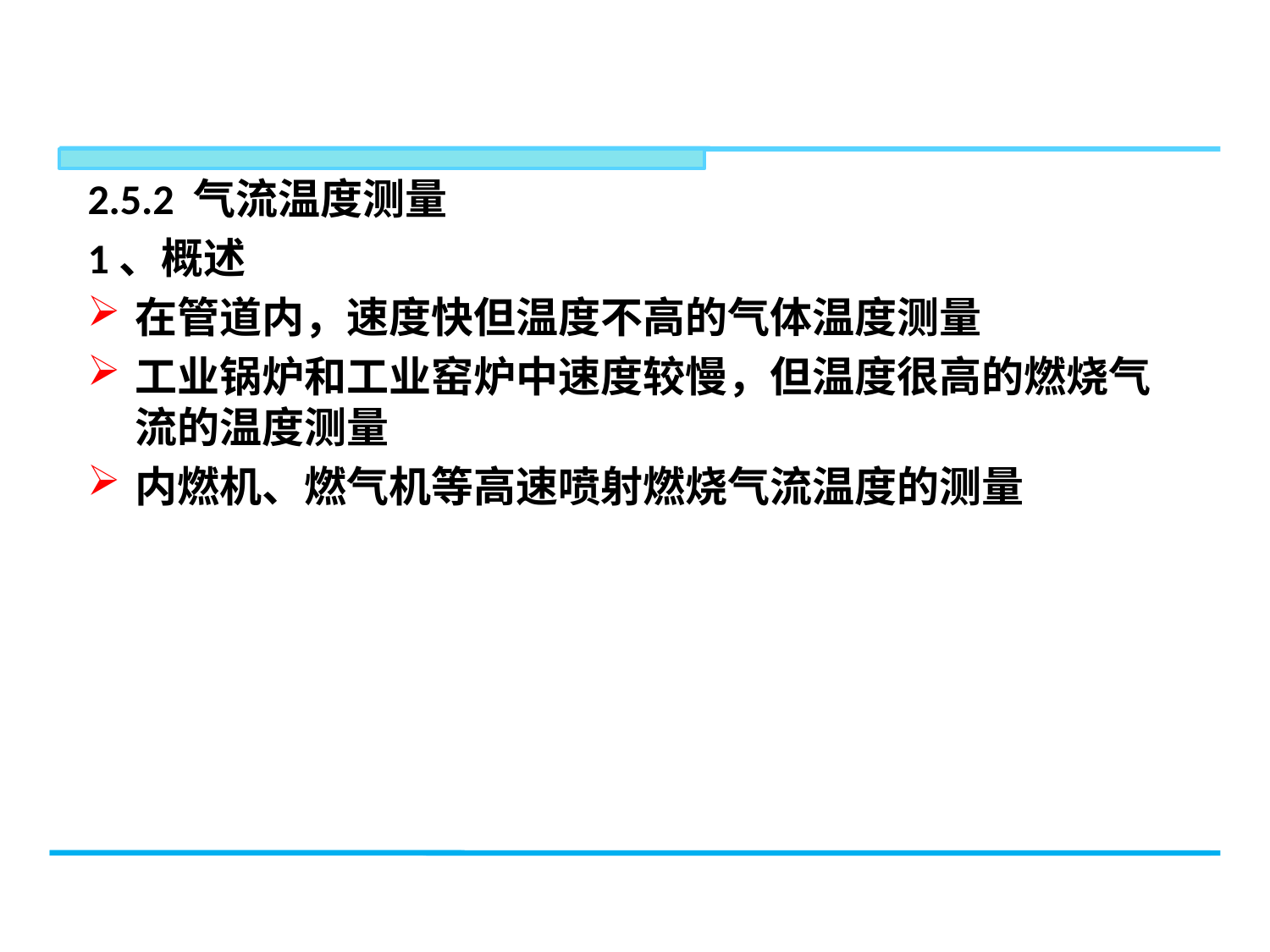

2.5.2 气流温度测量
1、概述
在管道内，速度快但温度不高的气体温度测量
工业锅炉和工业窑炉中速度较慢，但温度很高的燃烧气流的温度测量
内燃机、燃气机等高速喷射燃烧气流温度的测量